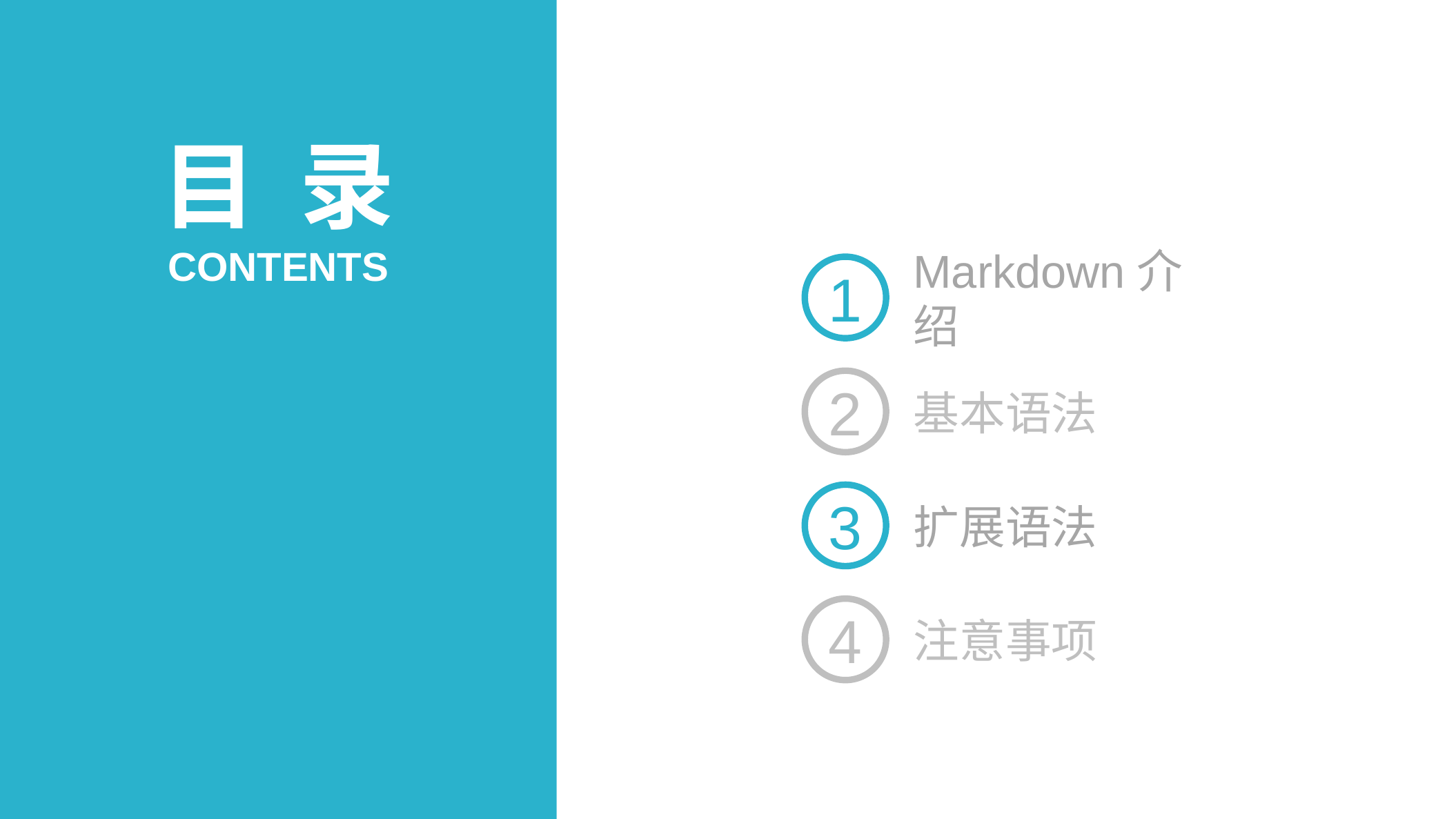

目  录
CONTENTS
1
Markdown介绍
2
基本语法
3
扩展语法
4
注意事项